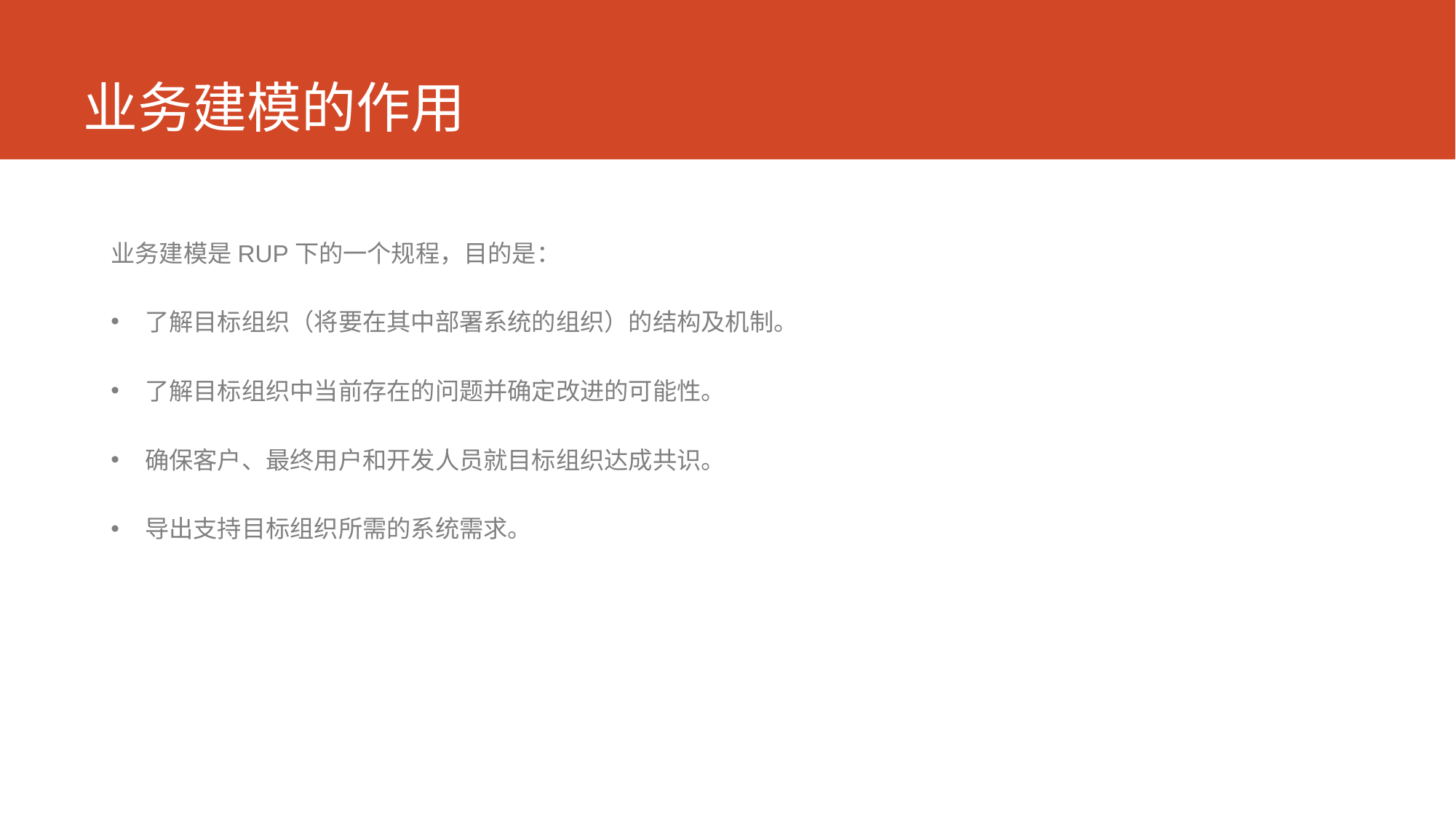

# 业务建模的作用
业务建模是RUP下的一个规程，目的是：
了解目标组织（将要在其中部署系统的组织）的结构及机制。
了解目标组织中当前存在的问题并确定改进的可能性。
确保客户、最终用户和开发人员就目标组织达成共识。
导出支持目标组织所需的系统需求。